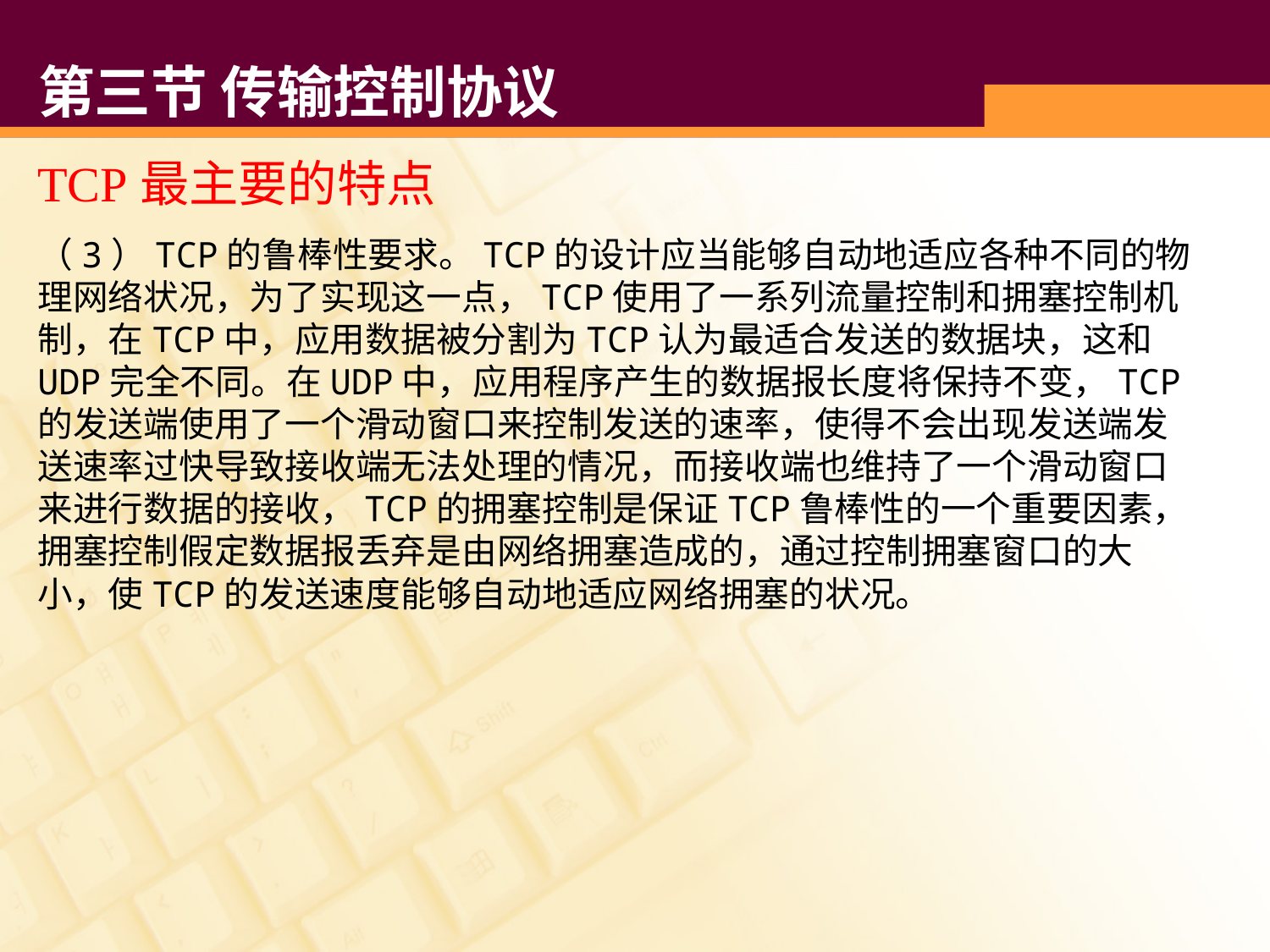

# 第三节 传输控制协议
TCP最主要的特点

（3）TCP的鲁棒性要求。TCP的设计应当能够自动地适应各种不同的物理网络状况，为了实现这一点，TCP使用了一系列流量控制和拥塞控制机制，在TCP中，应用数据被分割为TCP认为最适合发送的数据块，这和UDP完全不同。在UDP中，应用程序产生的数据报长度将保持不变，TCP的发送端使用了一个滑动窗口来控制发送的速率，使得不会出现发送端发送速率过快导致接收端无法处理的情况，而接收端也维持了一个滑动窗口来进行数据的接收，TCP的拥塞控制是保证TCP鲁棒性的一个重要因素，拥塞控制假定数据报丢弃是由网络拥塞造成的，通过控制拥塞窗口的大小，使TCP的发送速度能够自动地适应网络拥塞的状况。